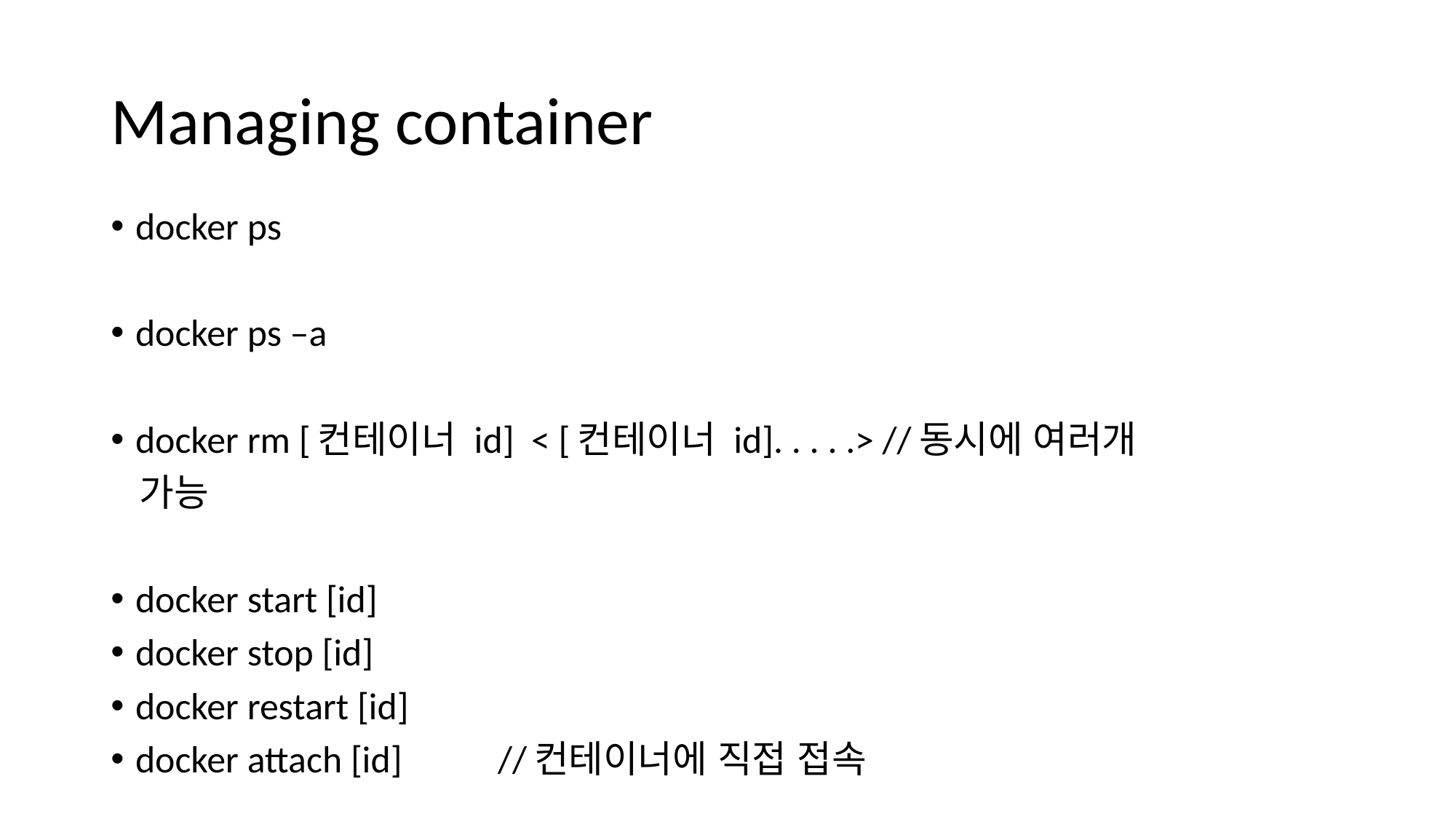

# Managing container
docker ps

docker ps –a

docker rm [컨테이너 id]  < [컨테이너 id]. . . . .> //동시에 여러개
  가능

docker start [id]
docker stop [id]
docker restart [id]
docker attach [id] 	//컨테이너에 직접 접속